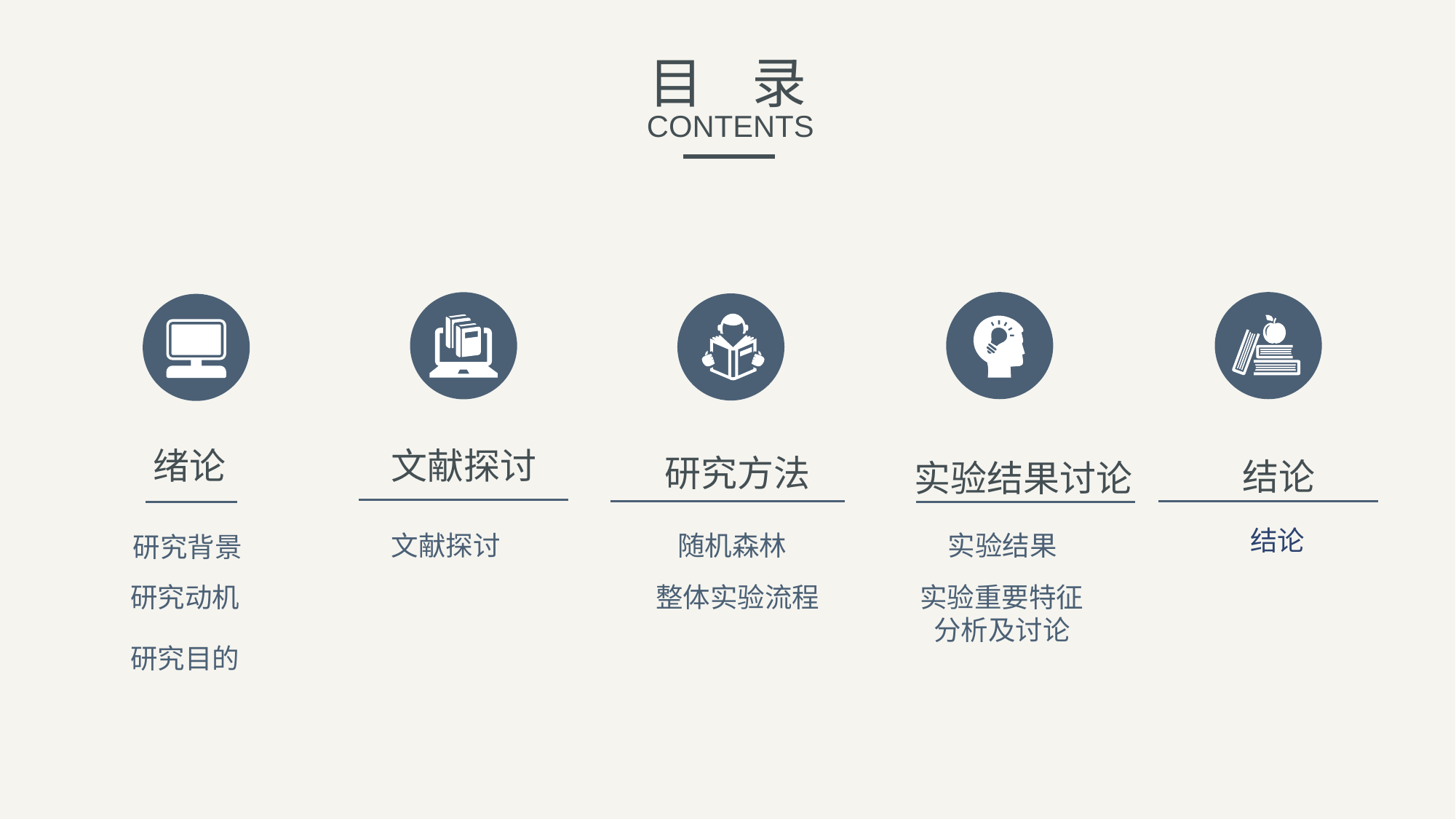

目    录
CONTENTS

文献探讨
绪论
  研究方法
结论
实验结果讨论
结论
文献探讨
随机森林
实验结果
研究背景
研究动机
实验重要特征分析及讨论
整体实验流程
研究目的